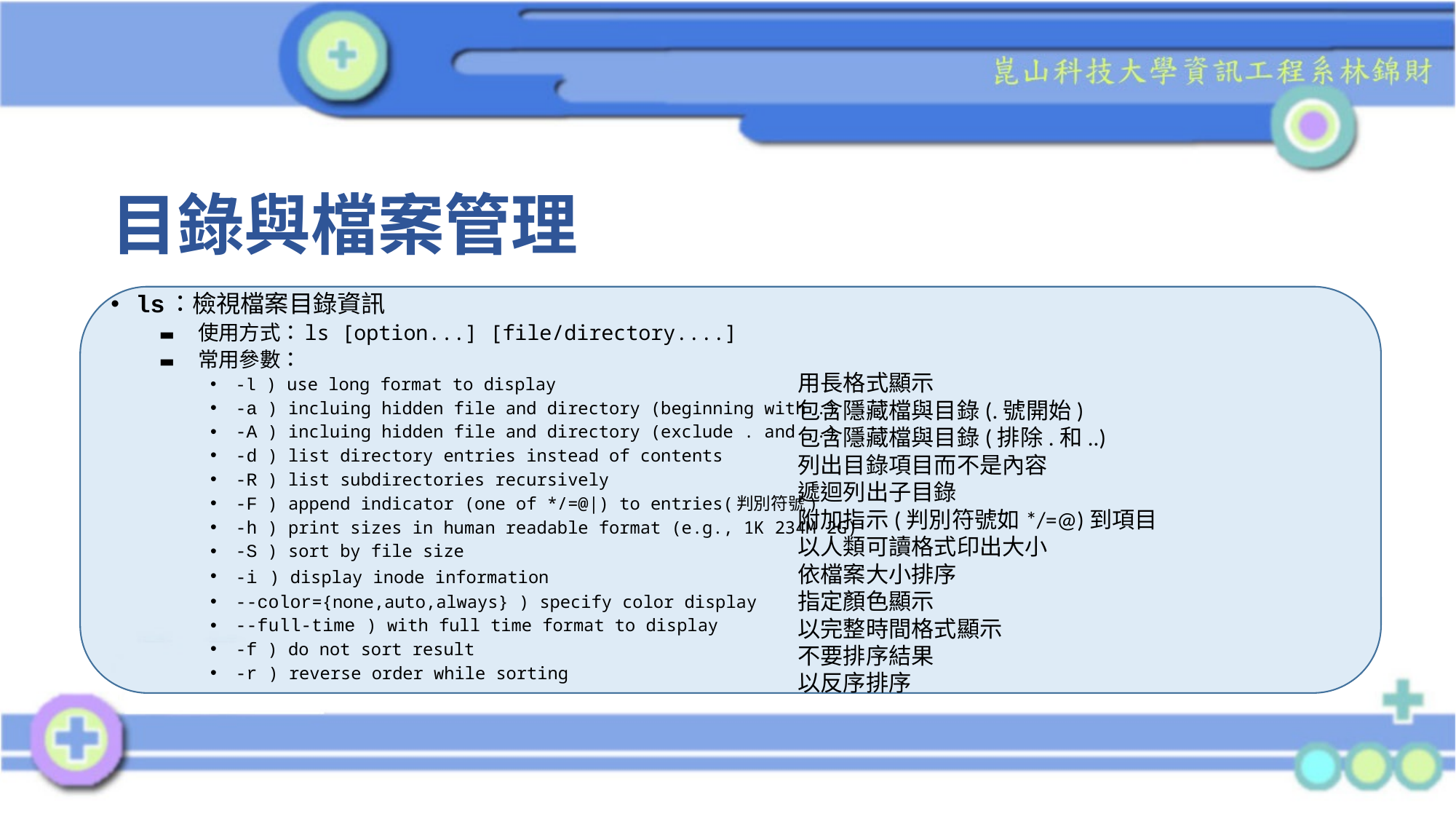

# 目錄與檔案管理

ls：檢視檔案目錄資訊
使用方式：ls [option...] [file/directory....]
常用參數：
-l ) use long format to display
-a ) incluing hidden file and directory (beginning with .)
-A ) incluing hidden file and directory (exclude . and ..)
-d ) list directory entries instead of contents
-R ) list subdirectories recursively
-F ) append indicator (one of */=@|) to entries(判別符號)
-h ) print sizes in human readable format (e.g., 1K 234M 2G)
-S ) sort by file size
-i ) display inode information
--color={none,auto,always} ) specify color display
--full-time ) with full time format to display
-f ) do not sort result
-r ) reverse order while sorting
用長格式顯示
包含隱藏檔與目錄(.號開始)
包含隱藏檔與目錄(排除.和..)
列出目錄項目而不是內容
遞迴列出子目錄
附加指示(判別符號如*/=@)到項目
以人類可讀格式印出大小
依檔案大小排序
指定顏色顯示
以完整時間格式顯示
不要排序結果
以反序排序